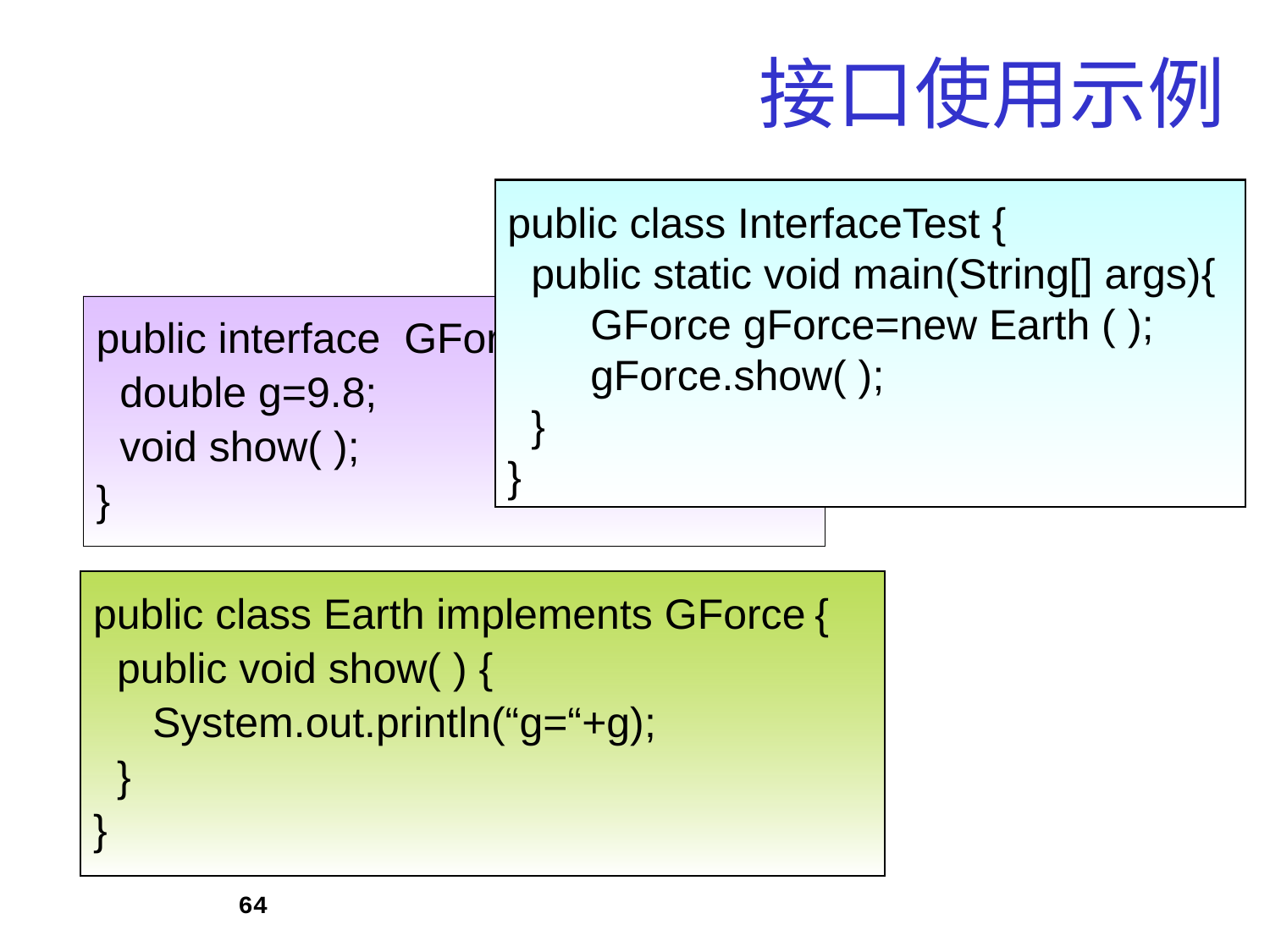

# 接口使用示例
public class InterfaceTest {
  public static void main(String[] args){
       GForce gForce=new Earth ( );
       gForce.show( );
  }
}
public interface  GForce {
  double g=9.8;
  void show( );
}
public class Earth implements GForce {
  public void show( ) {
     System.out.println(“g=“+g);
  }
}
64